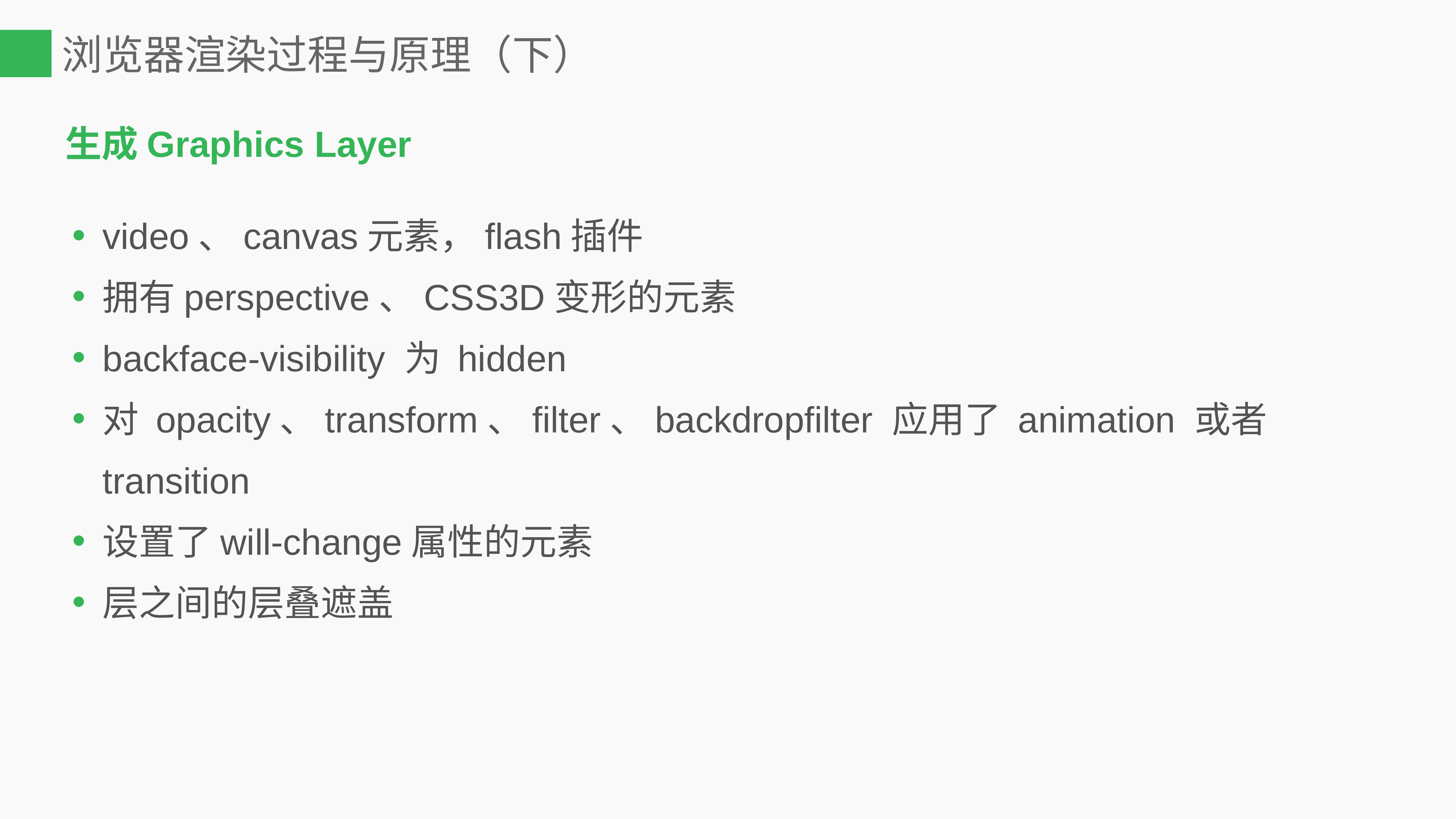

# 浏览器渲染过程与原理（下）
生成Graphics Layer

video、canvas元素，flash插件
拥有perspective、CSS3D变形的元素
backface-visibility 为 hidden
对 opacity、transform、filter、backdropfilter 应用了 animation 或者 transition
设置了will-change属性的元素
层之间的层叠遮盖